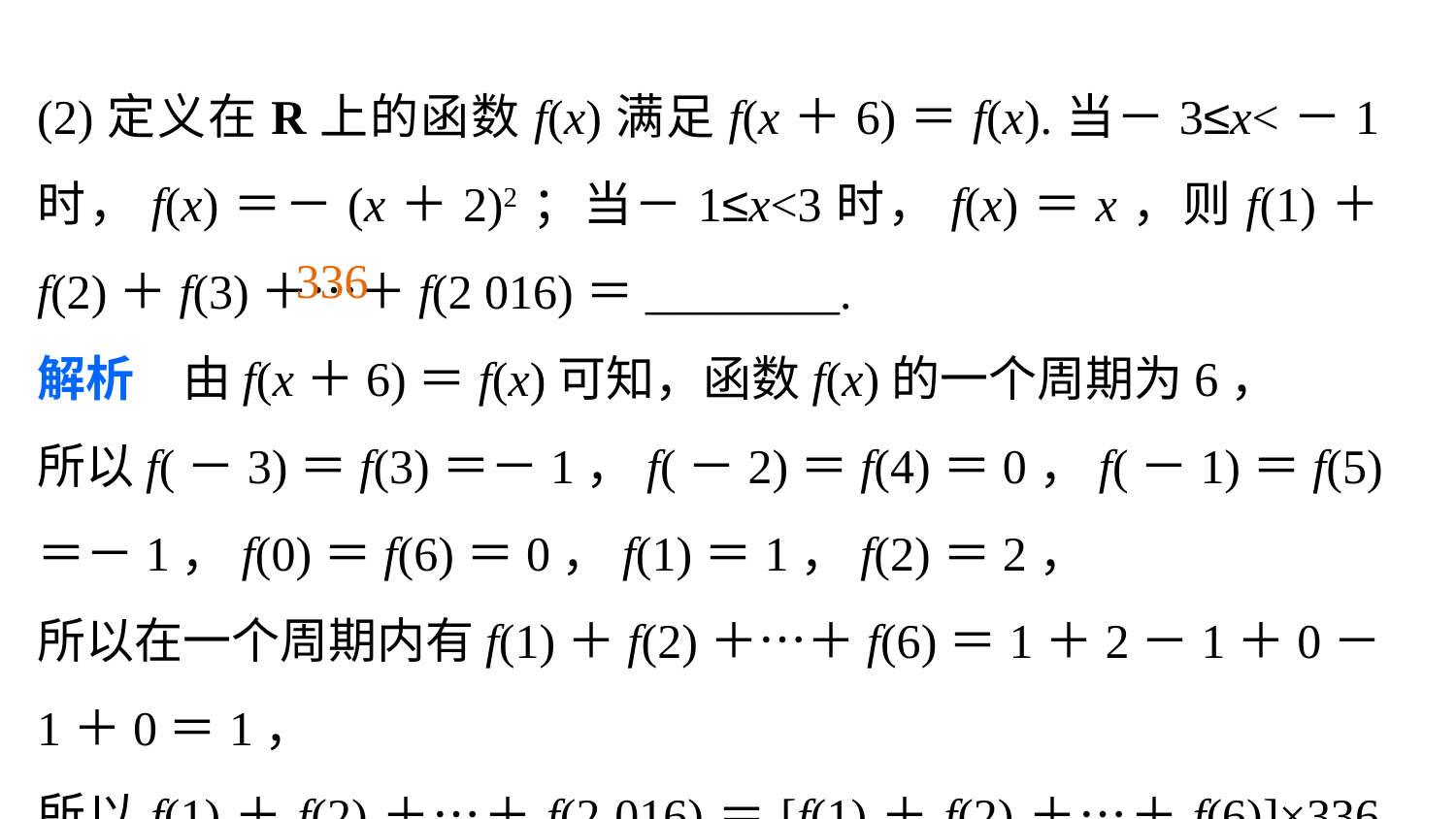

(2)定义在R上的函数f(x)满足f(x＋6)＝f(x).当－3≤x<－1时，f(x)＝－(x＋2)2；当－1≤x<3时，f(x)＝x，则f(1)＋f(2)＋f(3)＋…＋f(2 016)＝________.
解析　由f(x＋6)＝f(x)可知，函数f(x)的一个周期为6，
所以f(－3)＝f(3)＝－1，f(－2)＝f(4)＝0，f(－1)＝f(5)＝－1，f(0)＝f(6)＝0，f(1)＝1，f(2)＝2，
所以在一个周期内有f(1)＋f(2)＋…＋f(6)＝1＋2－1＋0－1＋0＝1，
所以f(1)＋f(2)＋…＋f(2 016)＝[f(1)＋f(2)＋…＋f(6)]×336＝336.
336